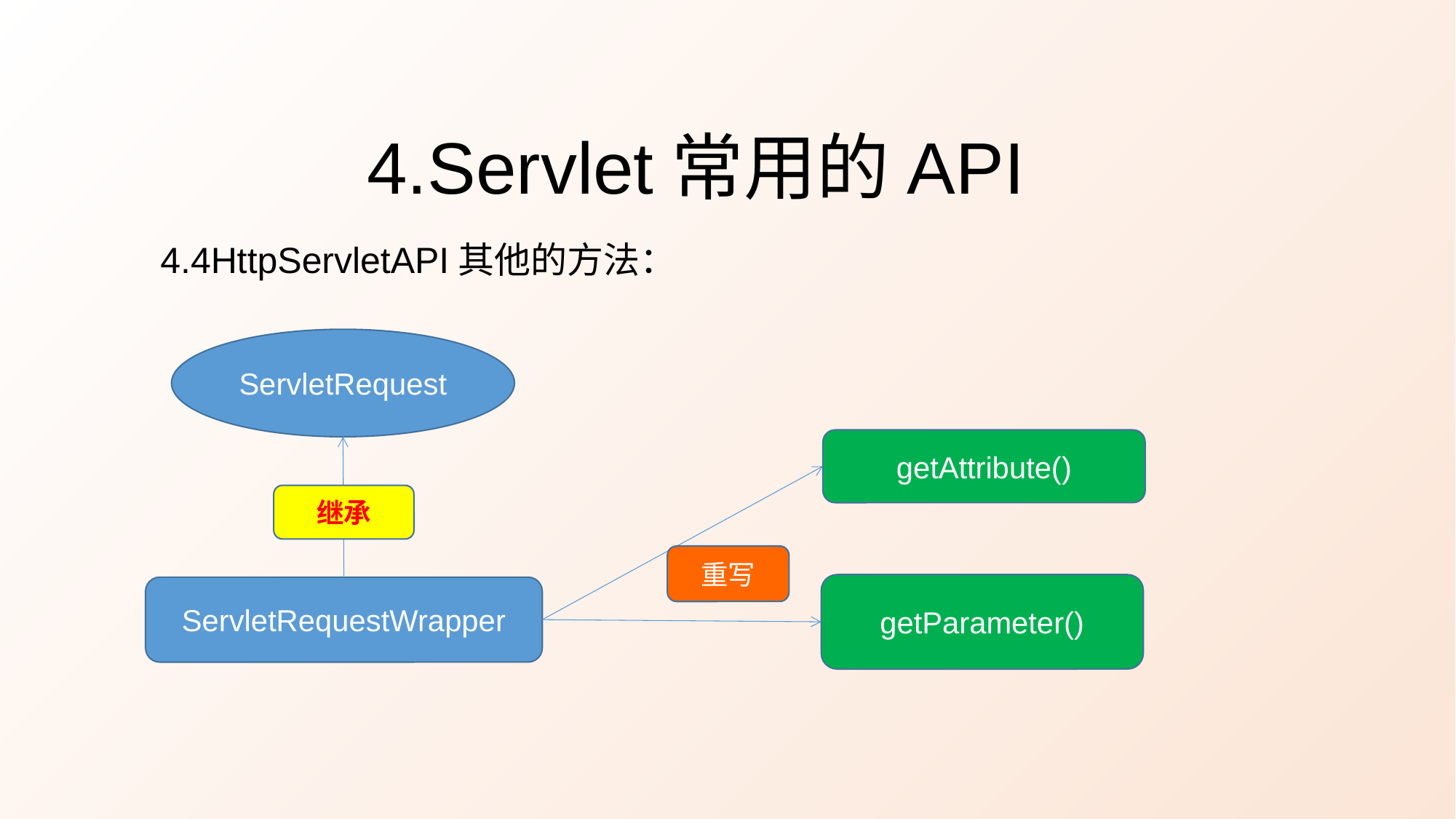

4.Servlet常用的API
4.4HttpServletAPI其他的方法：
ServletRequest
getAttribute()
继承
重写
getParameter()
ServletRequestWrapper